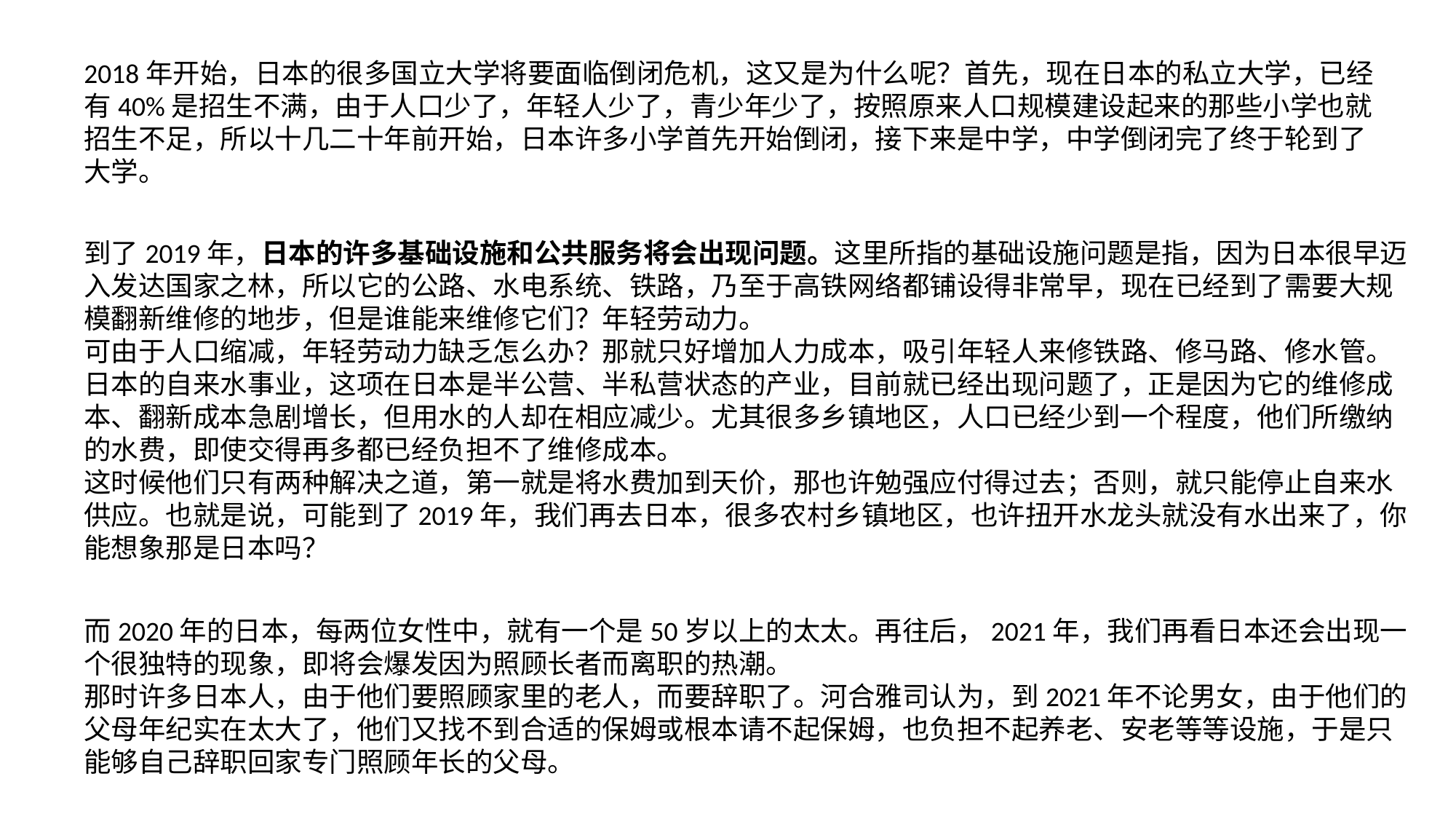

2018年开始，日本的很多国立大学将要面临倒闭危机，这又是为什么呢？首先，现在日本的私立大学，已经有40%是招生不满，由于人口少了，年轻人少了，青少年少了，按照原来人口规模建设起来的那些小学也就招生不足，所以十几二十年前开始，日本许多小学首先开始倒闭，接下来是中学，中学倒闭完了终于轮到了大学。
到了2019年，日本的许多基础设施和公共服务将会出现问题。这里所指的基础设施问题是指，因为日本很早迈入发达国家之林，所以它的公路、水电系统、铁路，乃至于高铁网络都铺设得非常早，现在已经到了需要大规模翻新维修的地步，但是谁能来维修它们？年轻劳动力。
可由于人口缩减，年轻劳动力缺乏怎么办？那就只好增加人力成本，吸引年轻人来修铁路、修马路、修水管。
日本的自来水事业，这项在日本是半公营、半私营状态的产业，目前就已经出现问题了，正是因为它的维修成本、翻新成本急剧增长，但用水的人却在相应减少。尤其很多乡镇地区，人口已经少到一个程度，他们所缴纳的水费，即使交得再多都已经负担不了维修成本。
这时候他们只有两种解决之道，第一就是将水费加到天价，那也许勉强应付得过去；否则，就只能停止自来水供应。也就是说，可能到了2019年，我们再去日本，很多农村乡镇地区，也许扭开水龙头就没有水出来了，你能想象那是日本吗？
而2020年的日本，每两位女性中，就有一个是50岁以上的太太。再往后，2021年，我们再看日本还会出现一个很独特的现象，即将会爆发因为照顾长者而离职的热潮。
那时许多日本人，由于他们要照顾家里的老人，而要辞职了。河合雅司认为，到2021年不论男女，由于他们的父母年纪实在太大了，他们又找不到合适的保姆或根本请不起保姆，也负担不起养老、安老等等设施，于是只能够自己辞职回家专门照顾年长的父母。